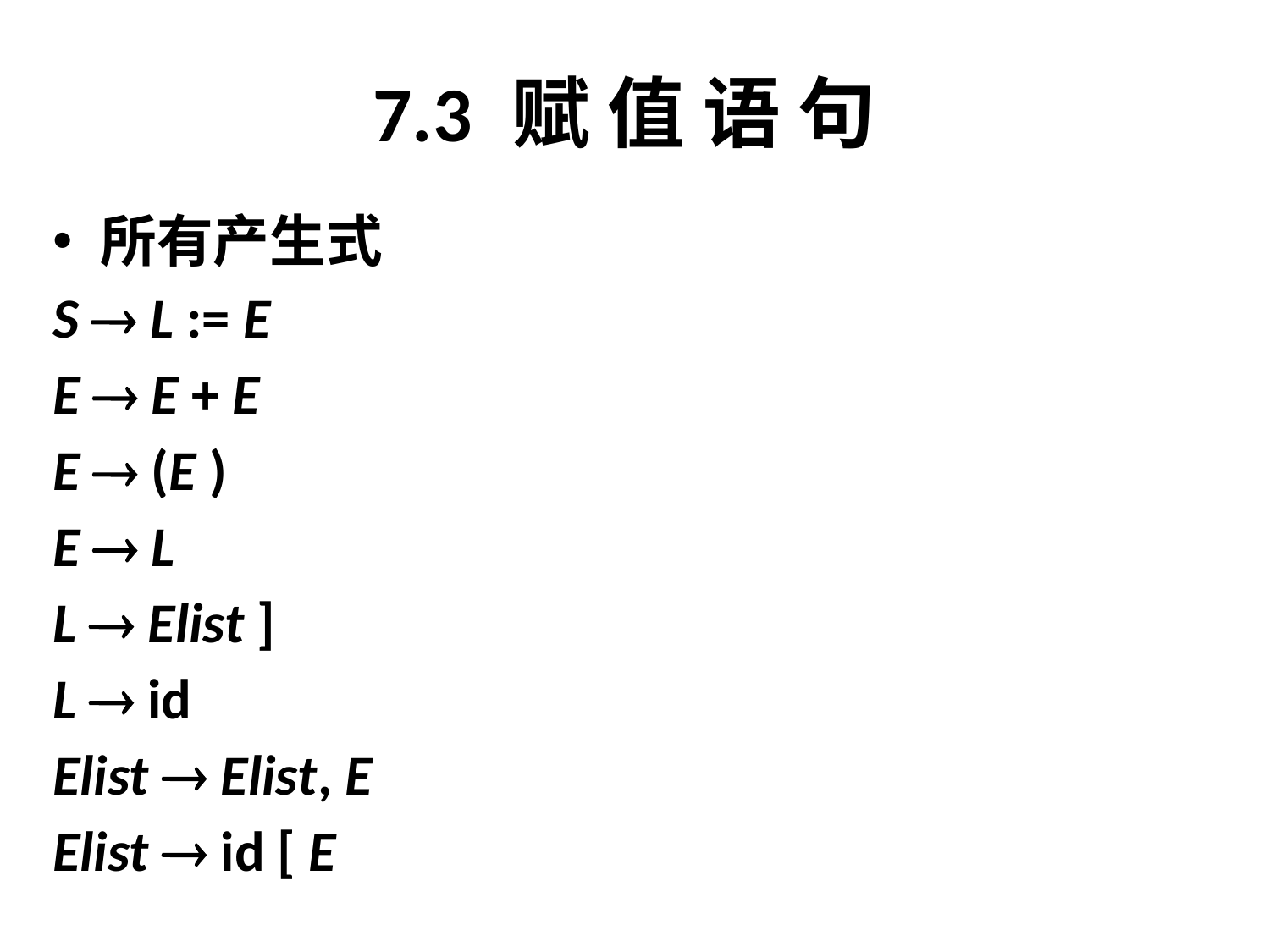

# 7.3 赋 值 语 句
所有产生式
S → L := E
E → E + E
E → (E )
E → L
L → Elist ]
L → id
Elist → Elist, E
Elist → id [ E